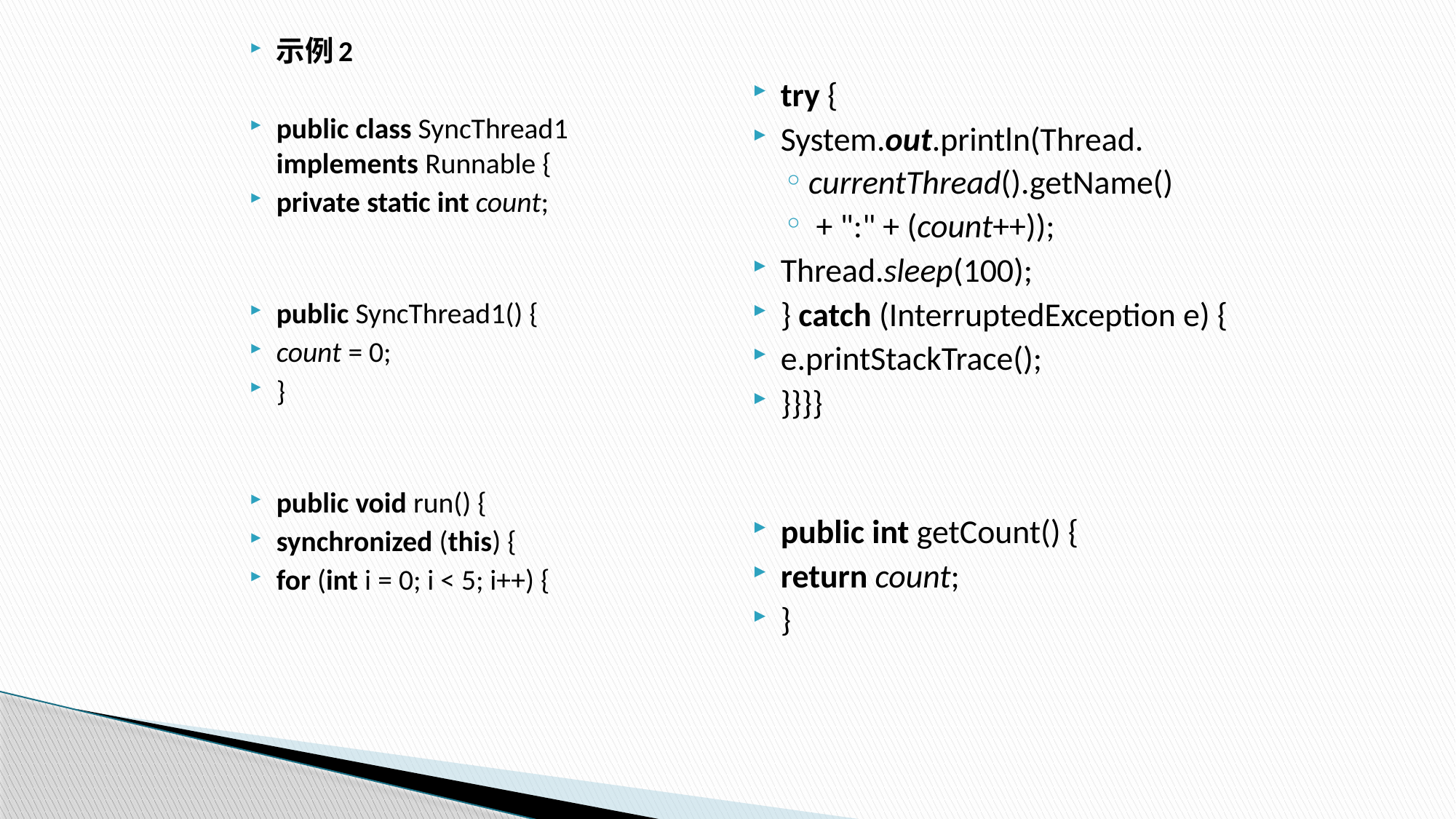

示例2

public class SyncThread1 implements Runnable {
private static int count;

public SyncThread1() {
count = 0;
}

public void run() {
synchronized (this) {
for (int i = 0; i < 5; i++) {

try {
System.out.println(Thread.
currentThread().getName()
 + ":" + (count++));
Thread.sleep(100);
} catch (InterruptedException e) {
e.printStackTrace();
}}}}

public int getCount() {
return count;
}